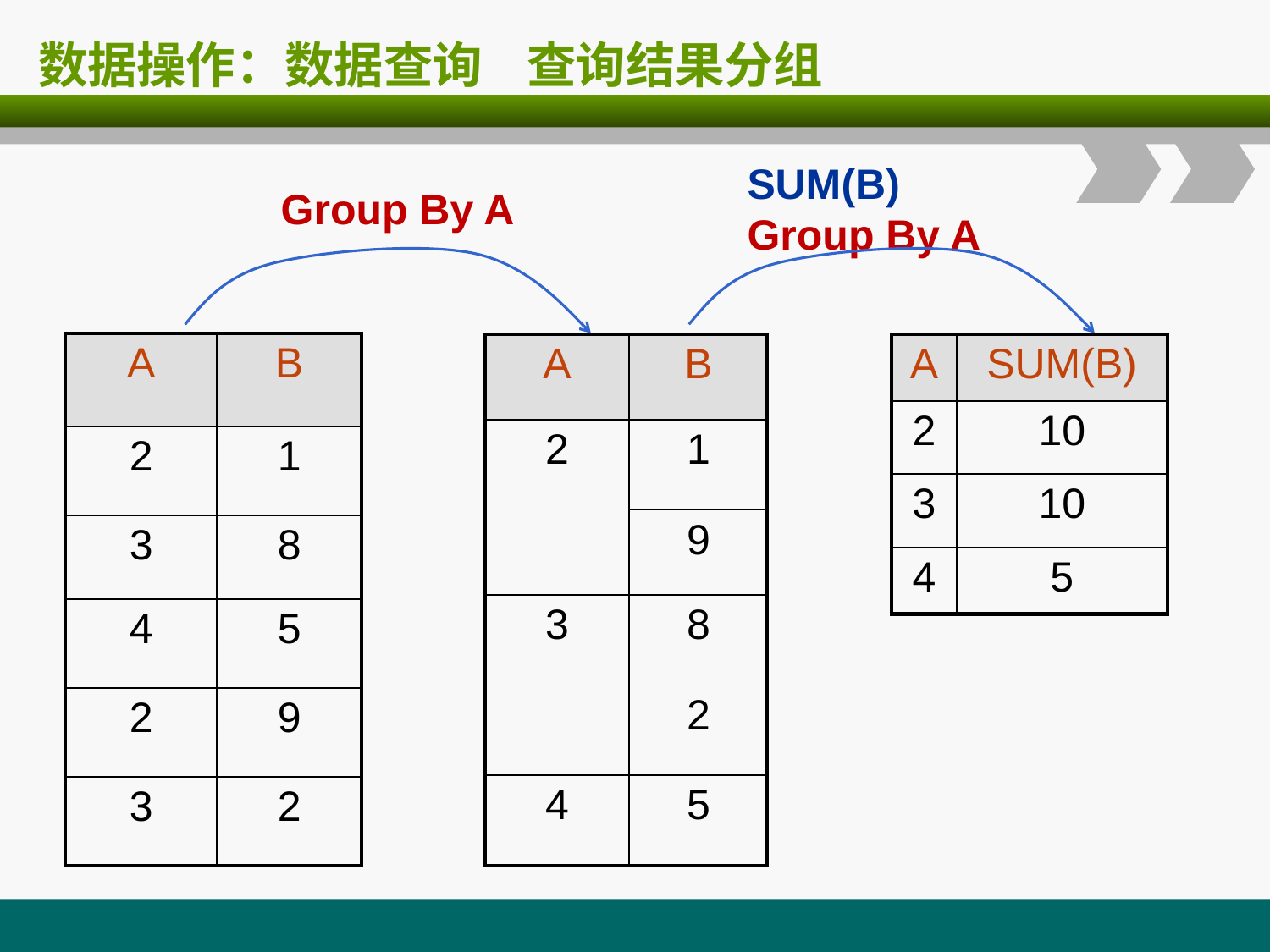

# 数据操作：数据查询    查询结果分组
SUM(B)
Group By A
Group By A

| A | B |
| --- | --- |
| 2 | 1 |
| 3 | 8 |
| 4 | 5 |
| 2 | 9 |
| 3 | 2 |
| A | B |
| --- | --- |
| 2 | 1 |
|  | 9 |
| 3 | 8 |
|  | 2 |
| 4 | 5 |
| A | SUM(B) |
| --- | --- |
| 2 | 10 |
| 3 | 10 |
| 4 | 5 |